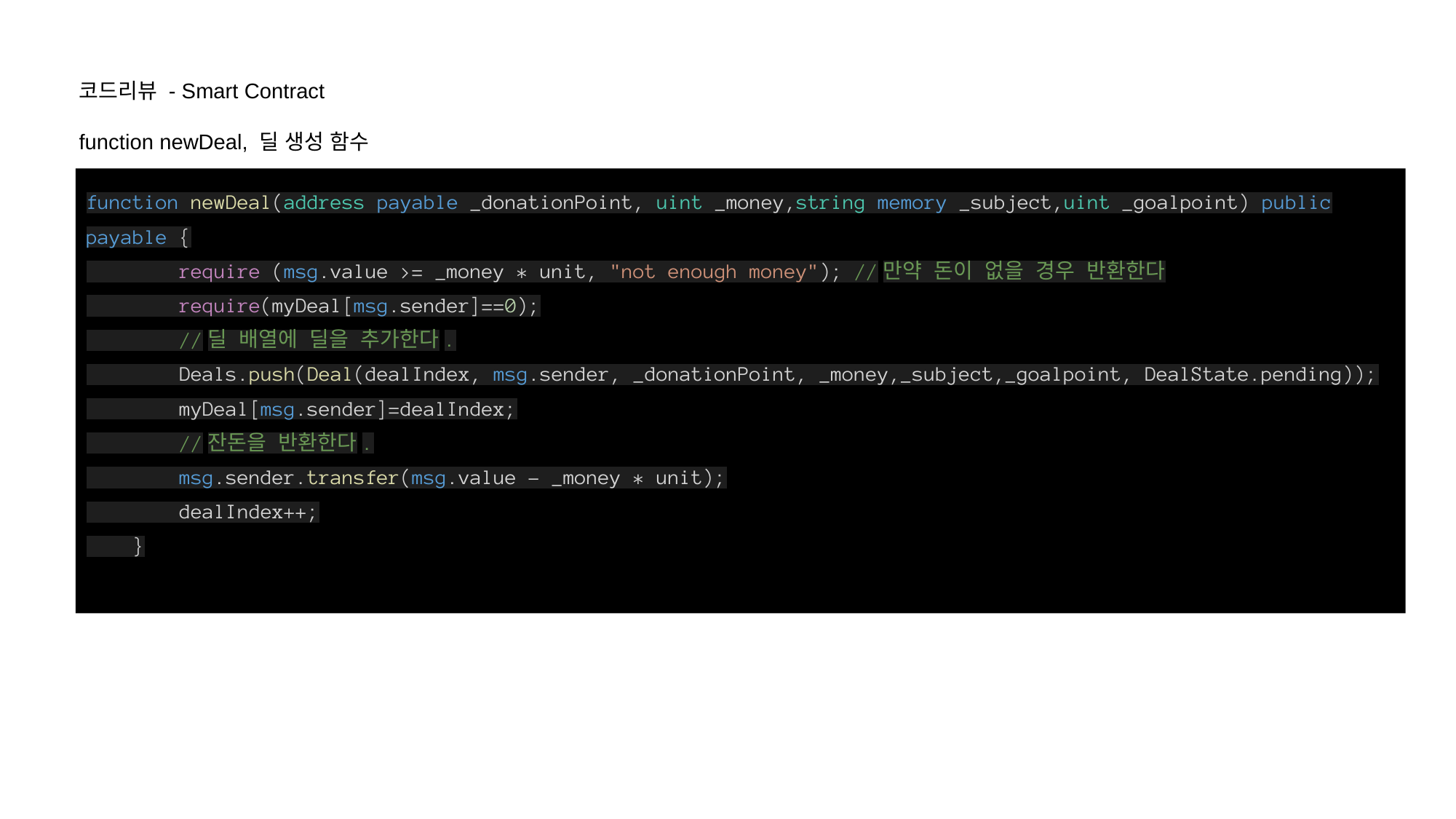

코드리뷰 - Smart Contract

function newDeal, 딜 생성 함수
function newDeal(address payable _donationPoint, uint _money,string memory _subject,uint _goalpoint) public payable {
        require (msg.value >= _money * unit, "not enough money"); //만약 돈이 없을 경우 반환한다
        require(myDeal[msg.sender]==0);
        //딜 배열에 딜을 추가한다.
        Deals.push(Deal(dealIndex, msg.sender, _donationPoint, _money,_subject,_goalpoint, DealState.pending));
        myDeal[msg.sender]=dealIndex;
        //잔돈을 반환한다.
        msg.sender.transfer(msg.value - _money * unit);
        dealIndex++;
    }